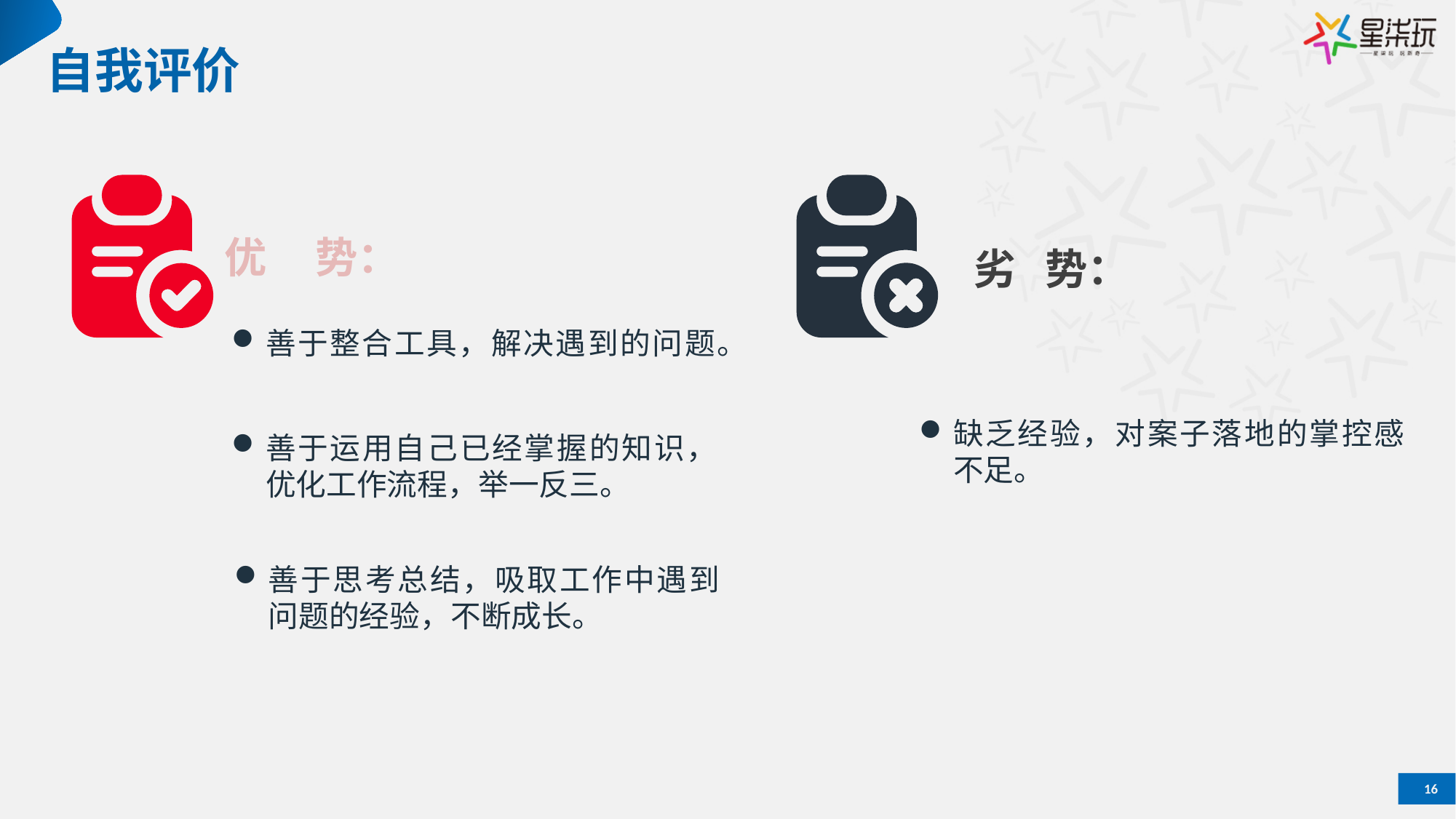

自我评价

优     势：
劣   势：
善于整合工具，解决遇到的问题。

缺乏经验，对案子落地的掌控感不足。
善于运用自己已经掌握的知识，优化工作流程，举一反三。
善于思考总结，吸取工作中遇到问题的经验，不断成长。
16